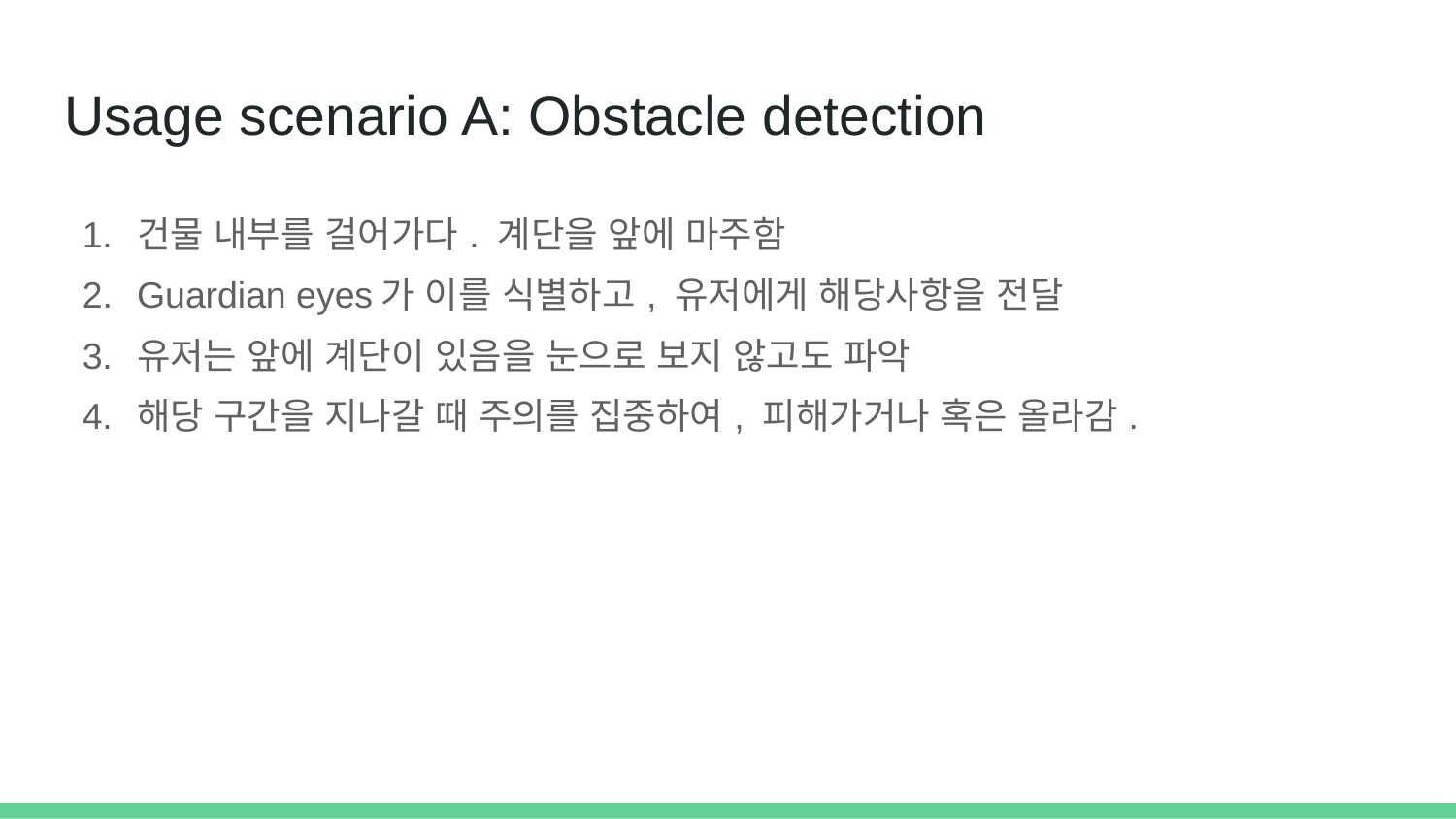

# Usage scenario A: Obstacle detection
건물 내부를 걸어가다. 계단을 앞에 마주함
Guardian eyes가 이를 식별하고, 유저에게 해당사항을 전달
유저는 앞에 계단이 있음을 눈으로 보지 않고도 파악
해당 구간을 지나갈 때 주의를 집중하여, 피해가거나 혹은 올라감.